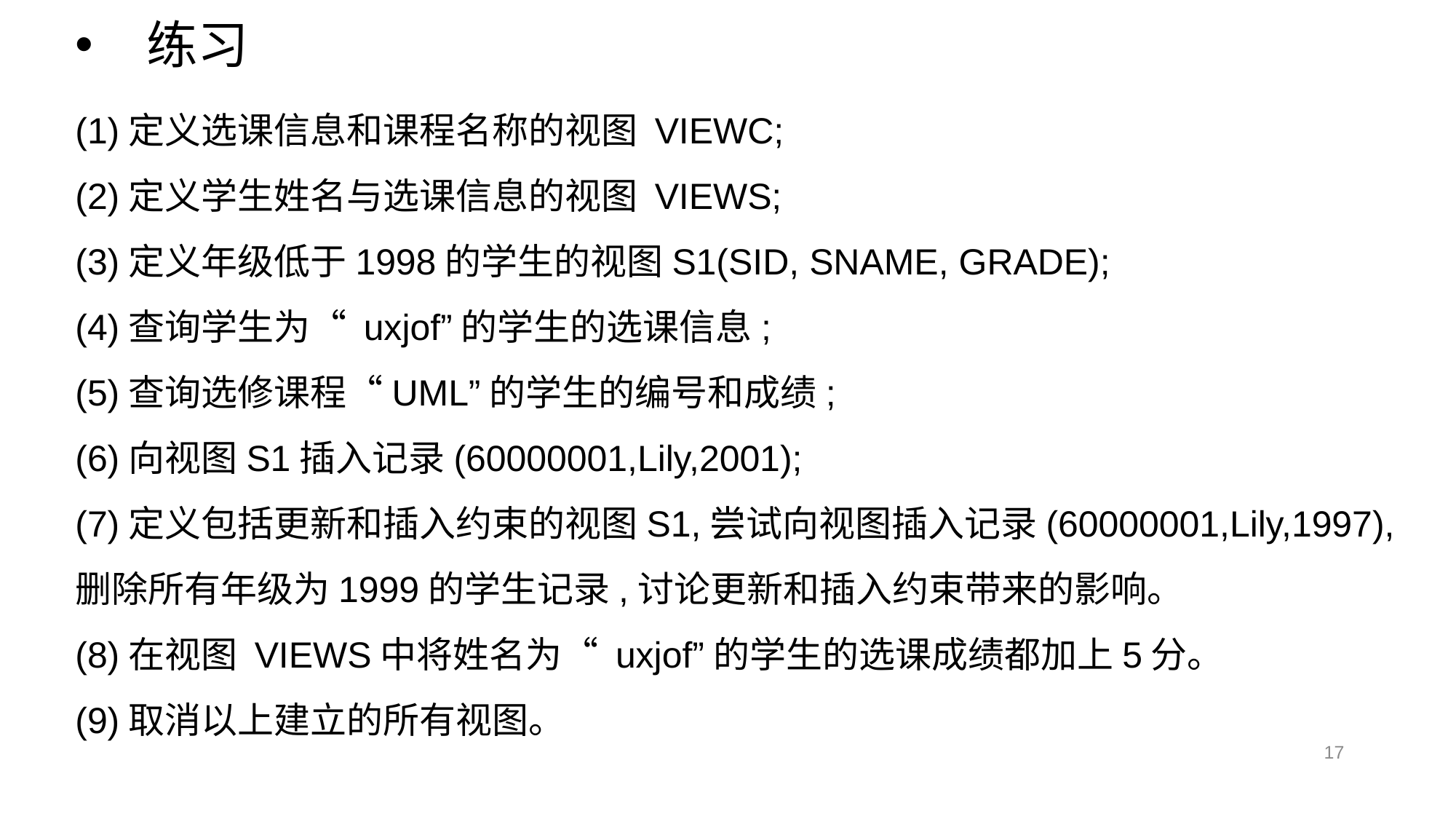

# 练习
(1)定义选课信息和课程名称的视图 VIEWC;
(2)定义学生姓名与选课信息的视图 VIEWS;
(3)定义年级低于1998的学生的视图S1(SID, SNAME, GRADE);
(4)查询学生为“ uxjof”的学生的选课信息;
(5)查询选修课程“UML”的学生的编号和成绩;
(6)向视图S1插入记录(60000001,Lily,2001);
(7)定义包括更新和插入约束的视图S1,尝试向视图插入记录(60000001,Lily,1997),删除所有年级为1999的学生记录,讨论更新和插入约束带来的影响。
(8)在视图 VIEWS中将姓名为“ uxjof”的学生的选课成绩都加上5分。
(9)取消以上建立的所有视图。
17